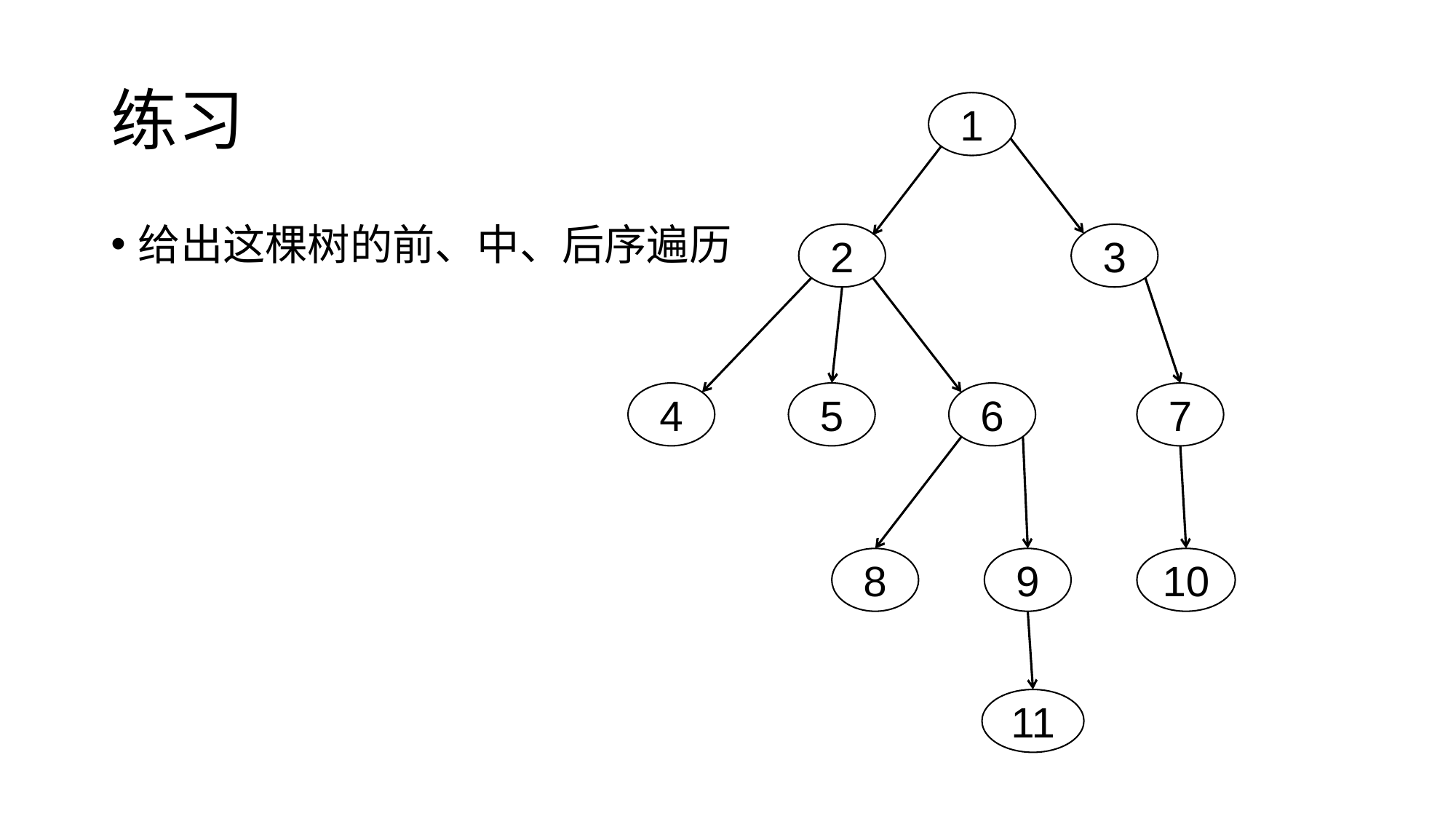

# 练习
1
给出这棵树的前、中、后序遍历
3
2
4
5
6
7
8
9
10
11